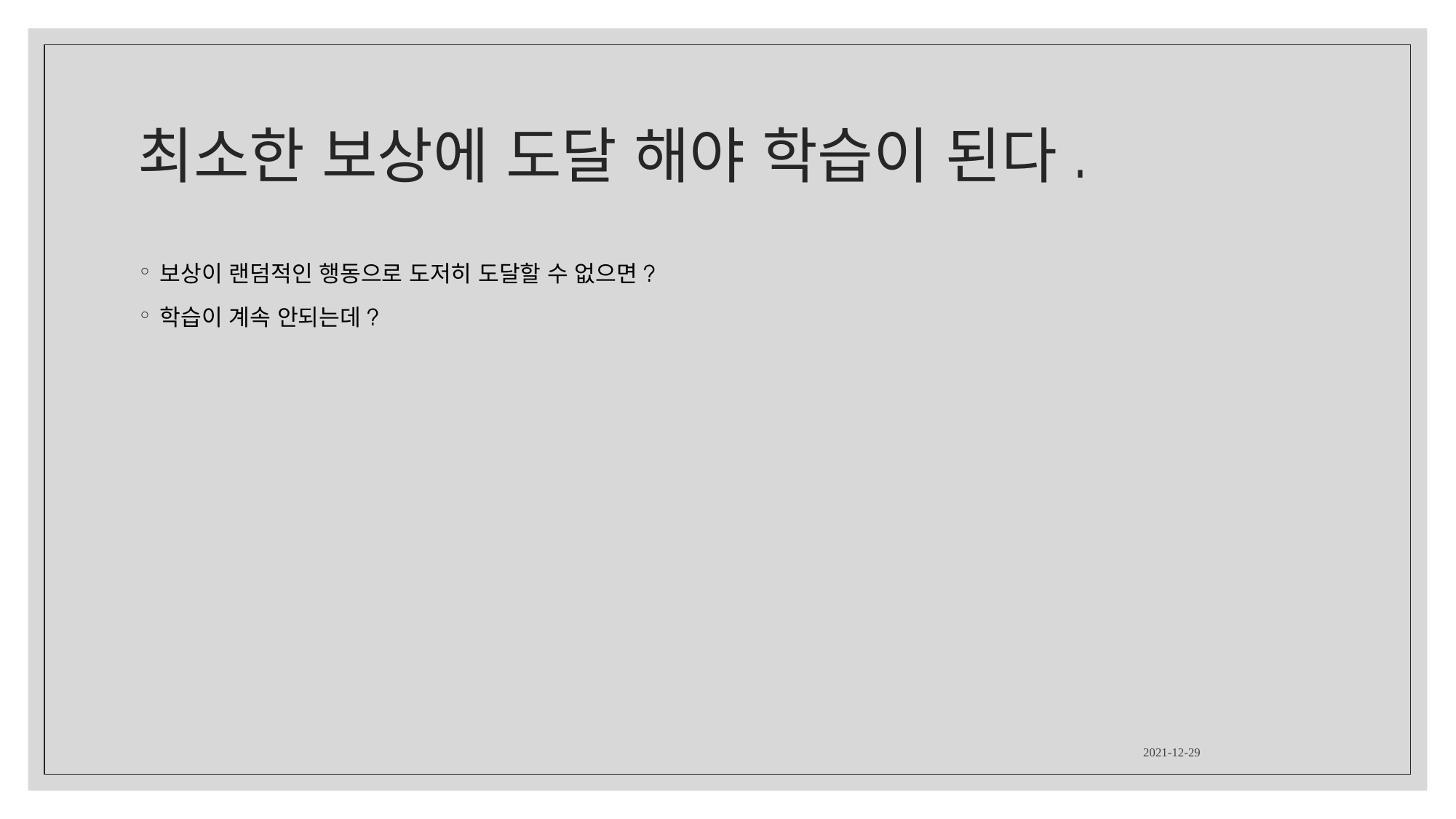

# 최소한 보상에 도달 해야 학습이 된다.
보상이 랜덤적인 행동으로 도저히 도달할 수 없으면?
학습이 계속 안되는데?

2021-12-29